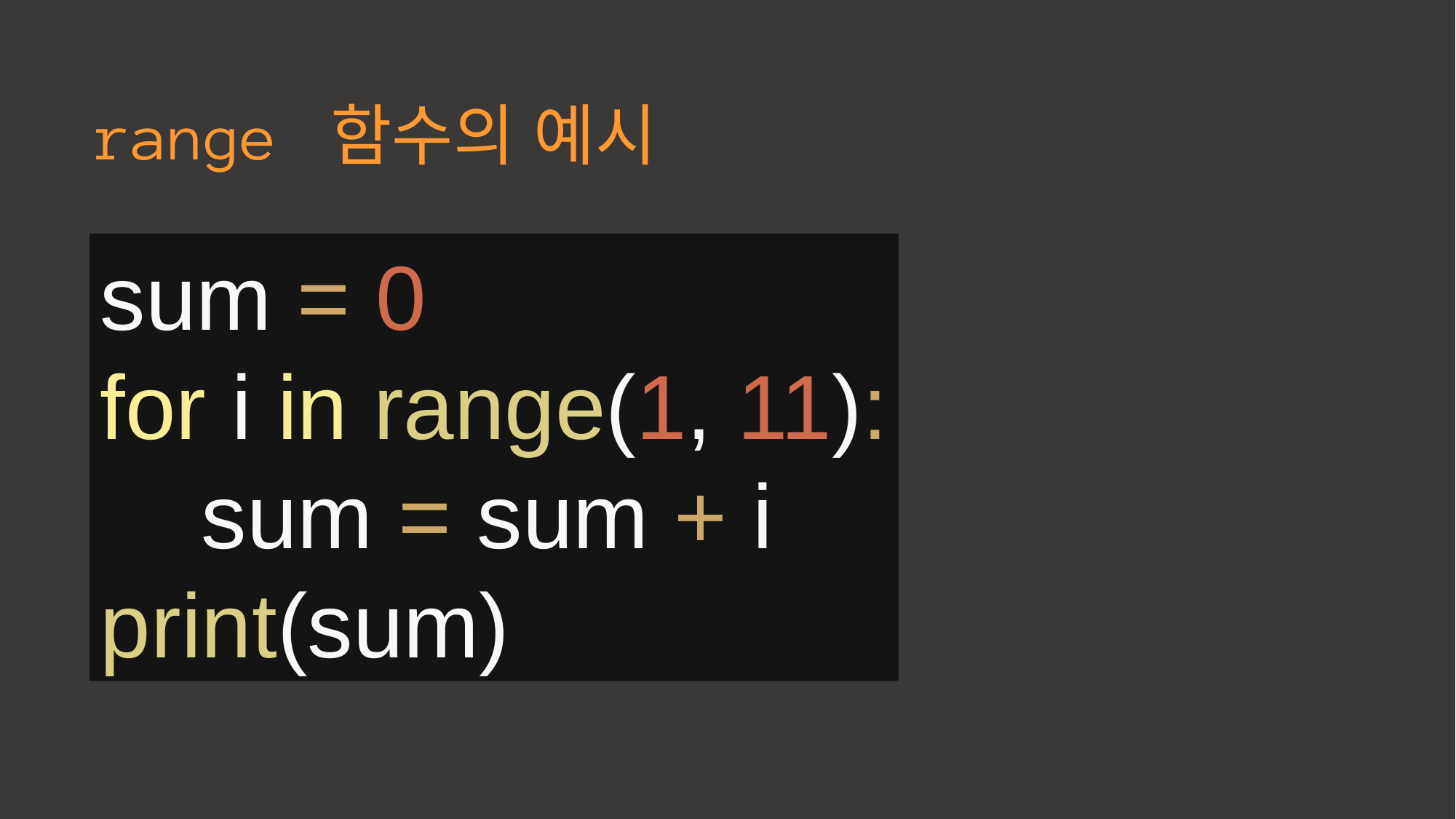

range 함수의 예시
sum = 0
for i in range(1, 11):
    sum = sum + i
print(sum)